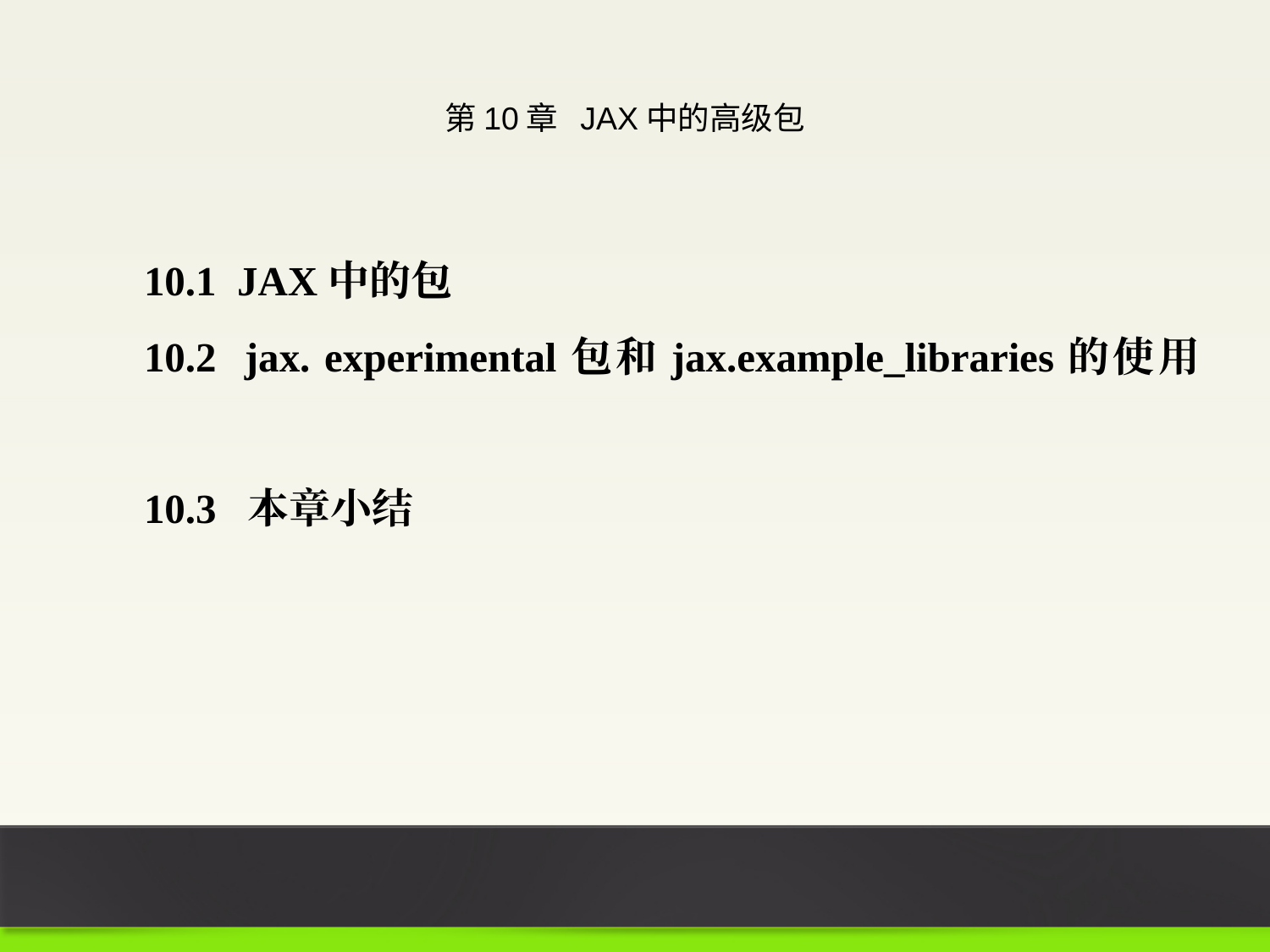

第10章  JAX中的高级包
10.1  JAX中的包
10.2  jax. experimental包和jax.example_libraries的使用
10.3  本章小结